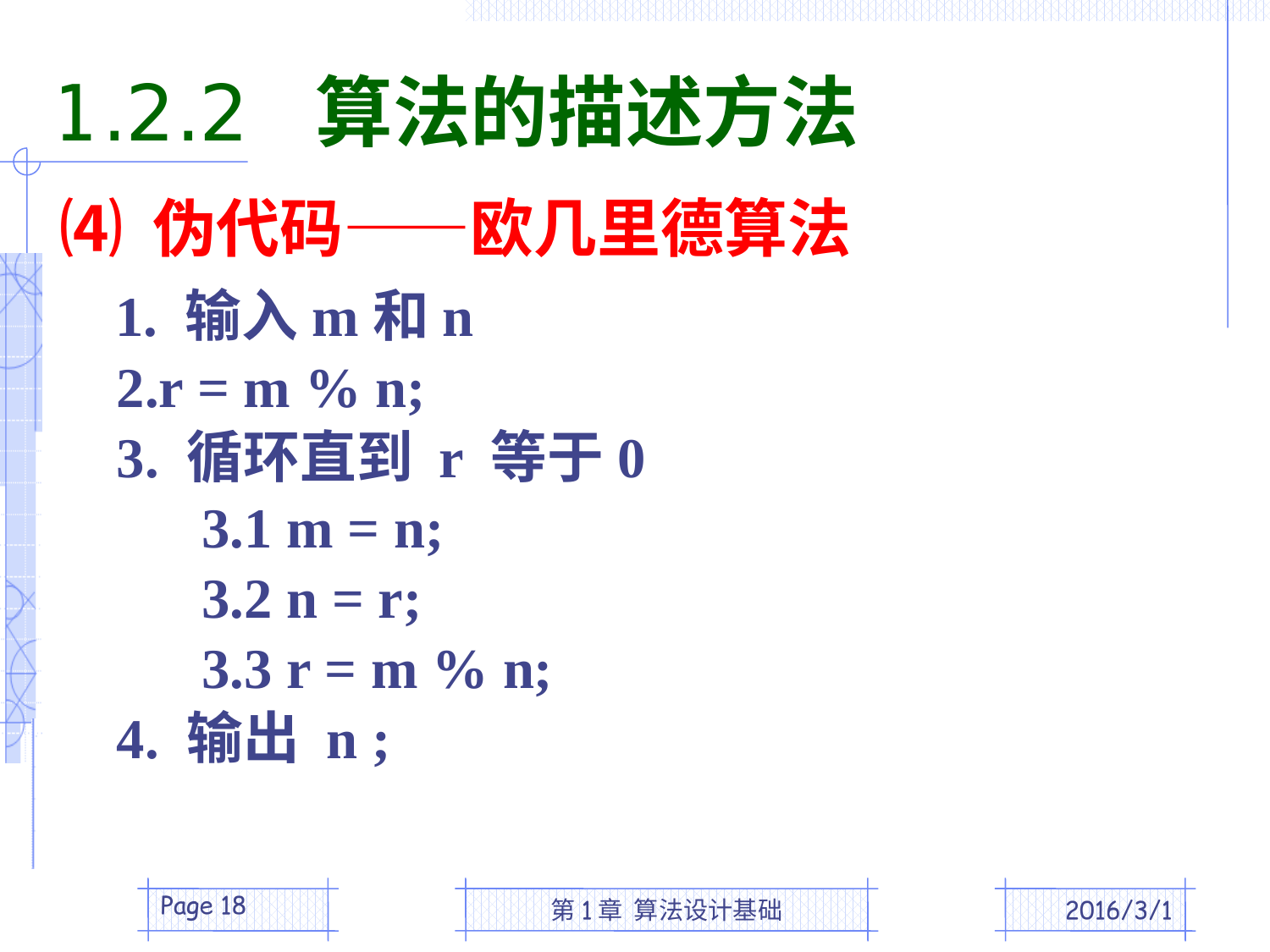

1.2.2  算法的描述方法
⑷ 伪代码——欧几里德算法
         1. 输入m和n
    2.r = m % n;
    3. 循环直到 r 等于0
          3.1 m = n;
          3.2 n = r;
          3.3 r = m % n;
    4. 输出 n ;
Page 18
第1章  算法设计基础
2016/3/1